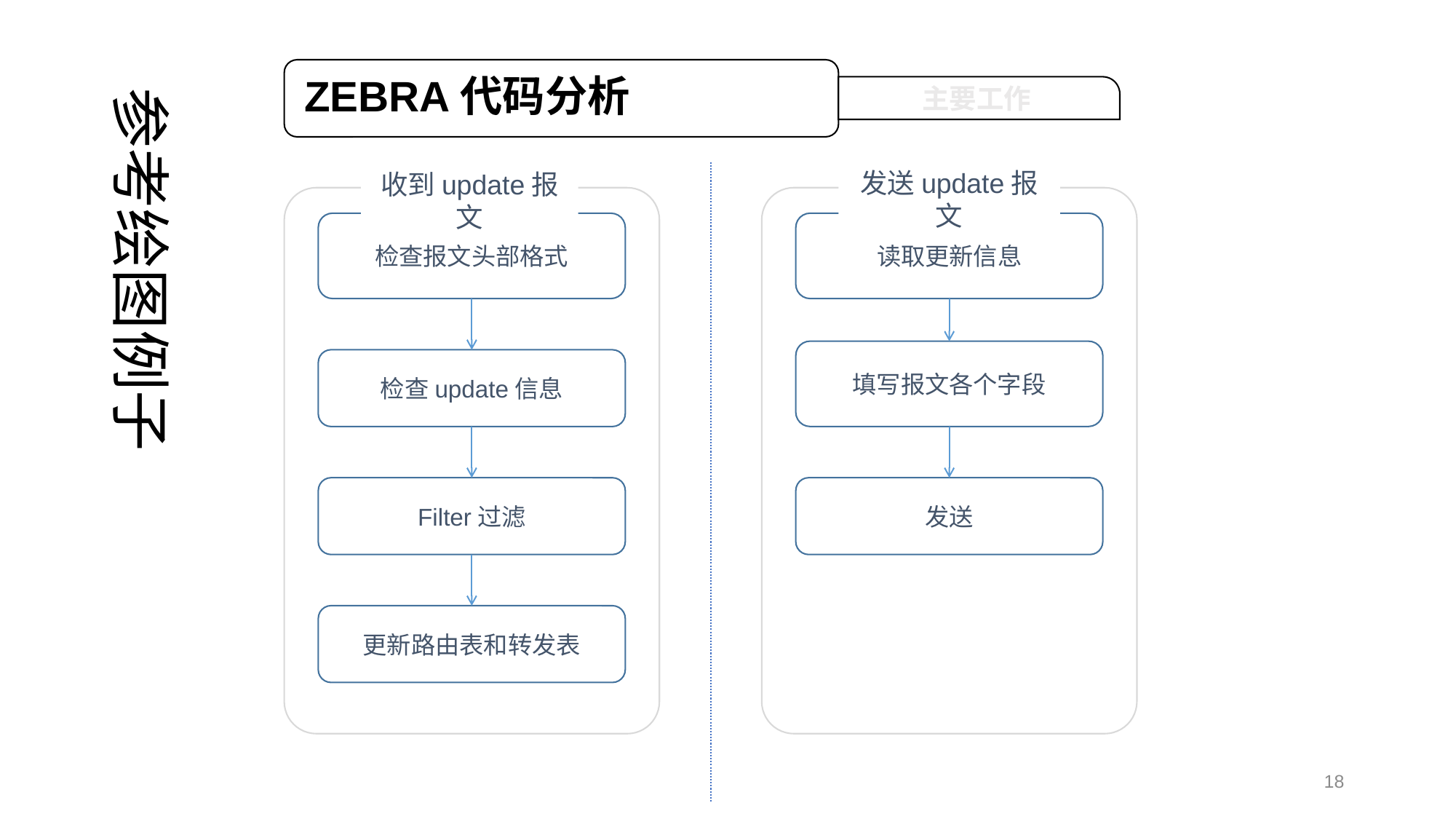

ZEBRA代码分析
参考绘图例子
主要工作
发送update报文
收到update报文

检查报文头部格式
读取更新信息
填写报文各个字段
检查update信息
Filter过滤
发送
更新路由表和转发表
18